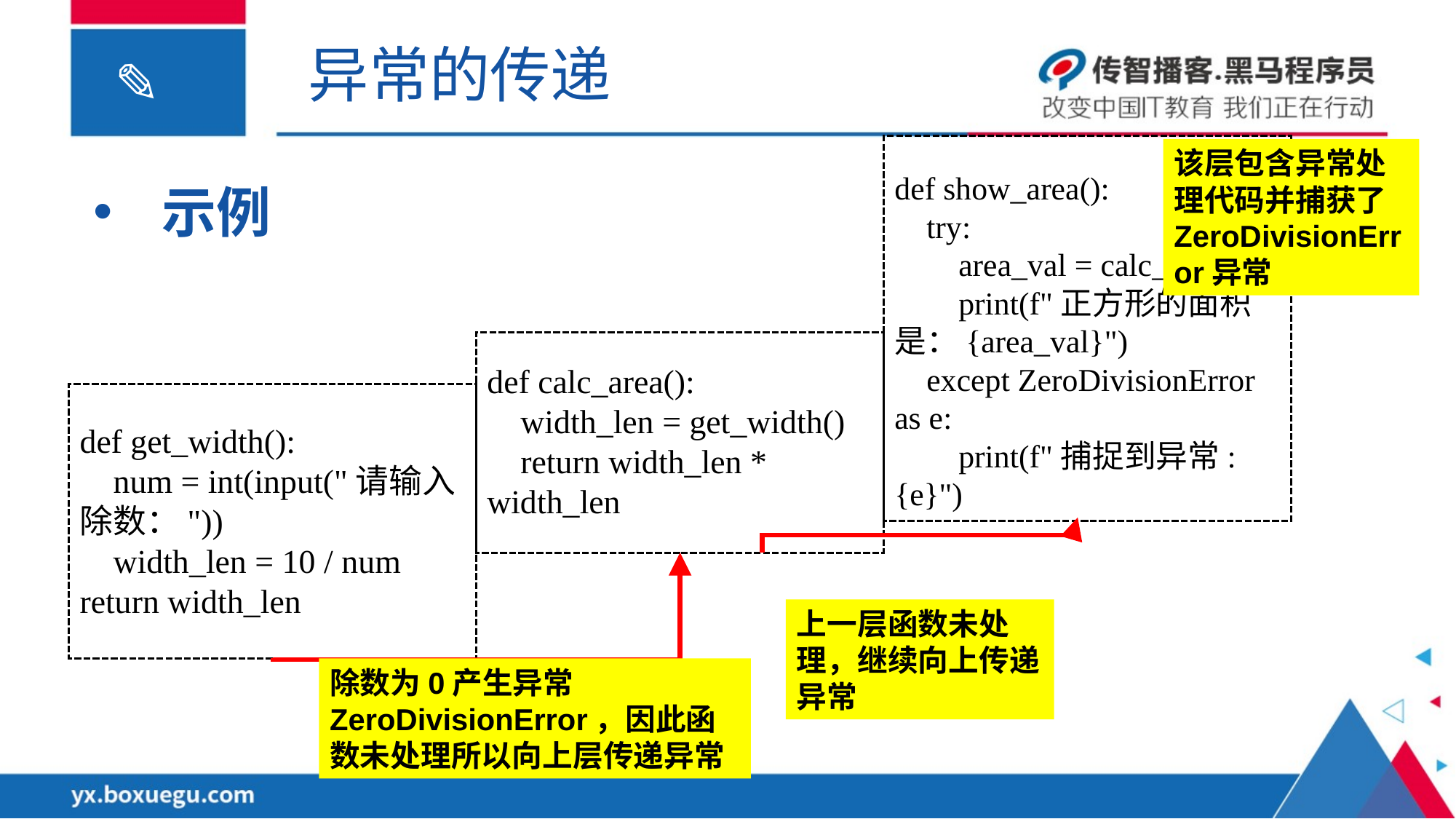

异常的传递

该层包含异常处理代码并捕获了ZeroDivisionError异常
def show_area():
    try:
        area_val = calc_area()
        print(f"正方形的面积是：{area_val}")
    except ZeroDivisionError as e:
        print(f"捕捉到异常:{e}")
示例

def calc_area():
    width_len = get_width()
    return width_len * width_len

def get_width():
    num = int(input("请输入除数："))
    width_len = 10 / num
return width_len
上一层函数未处理，继续向上传递异常
除数为0产生异常ZeroDivisionError，因此函数未处理所以向上层传递异常